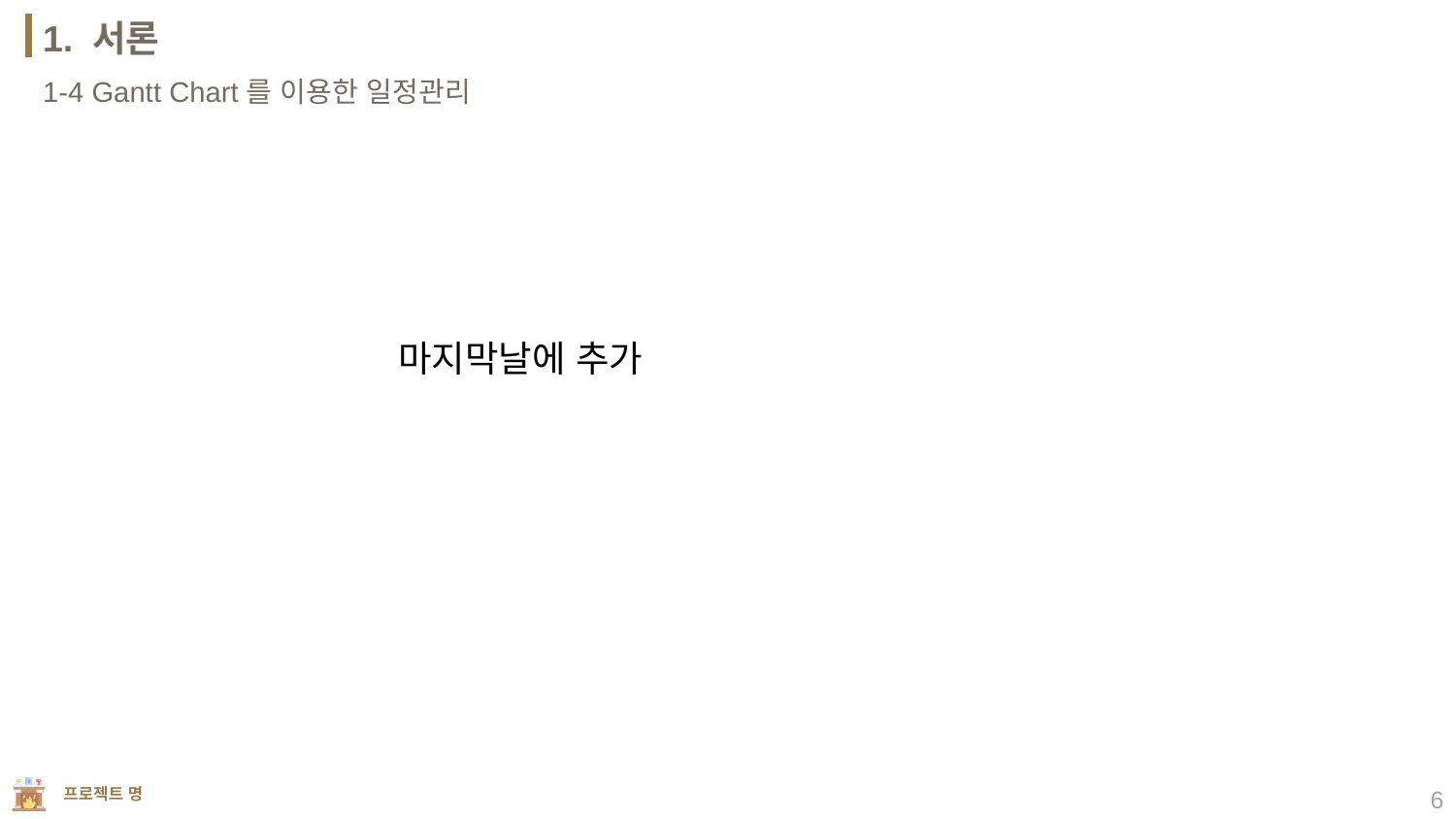

1. 서론
1-4 Gantt Chart를 이용한 일정관리
마지막날에 추가

6